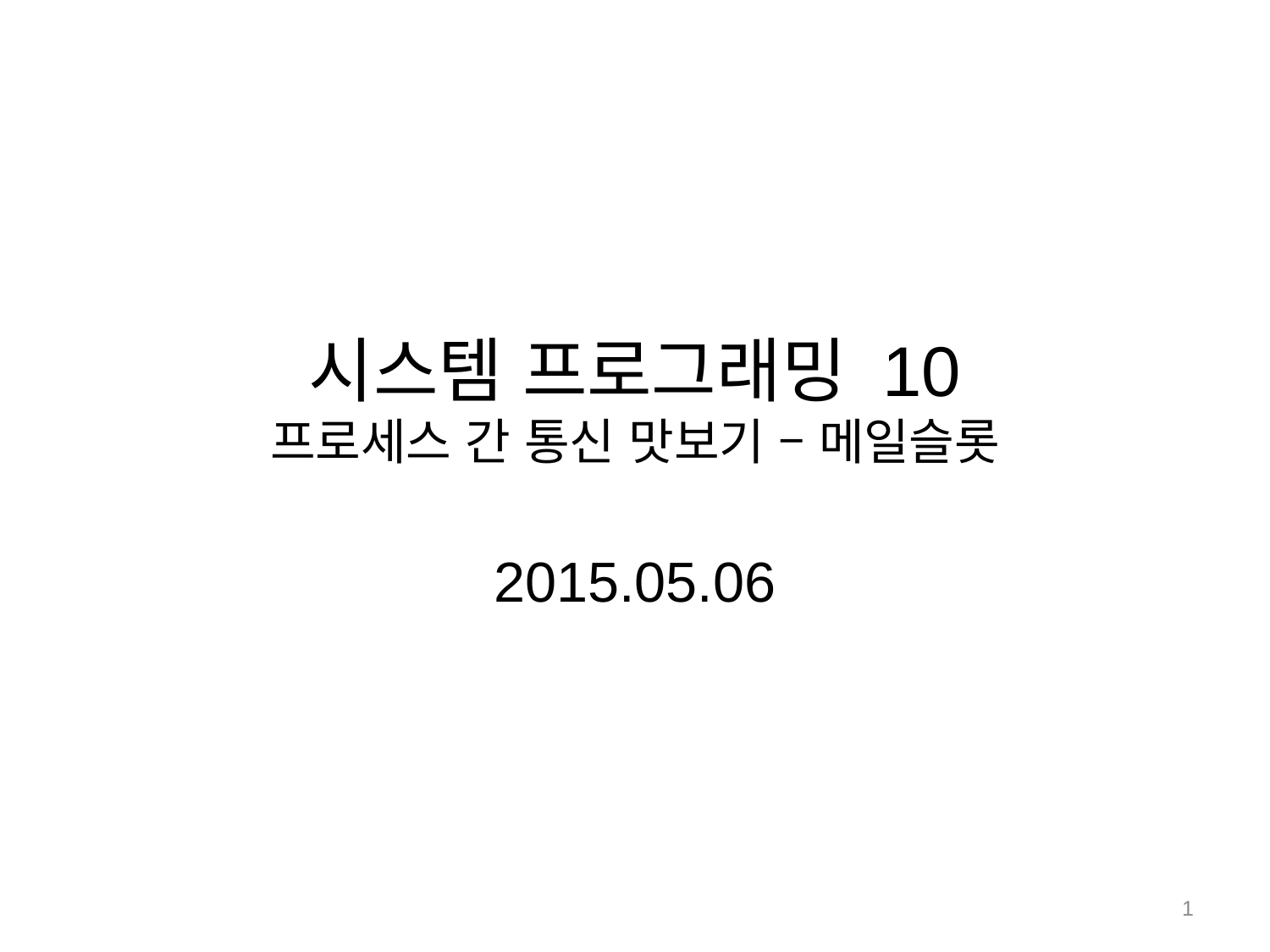

# 시스템 프로그래밍 10 프로세스 간 통신 맛보기 – 메일슬롯
2015.05.06
1